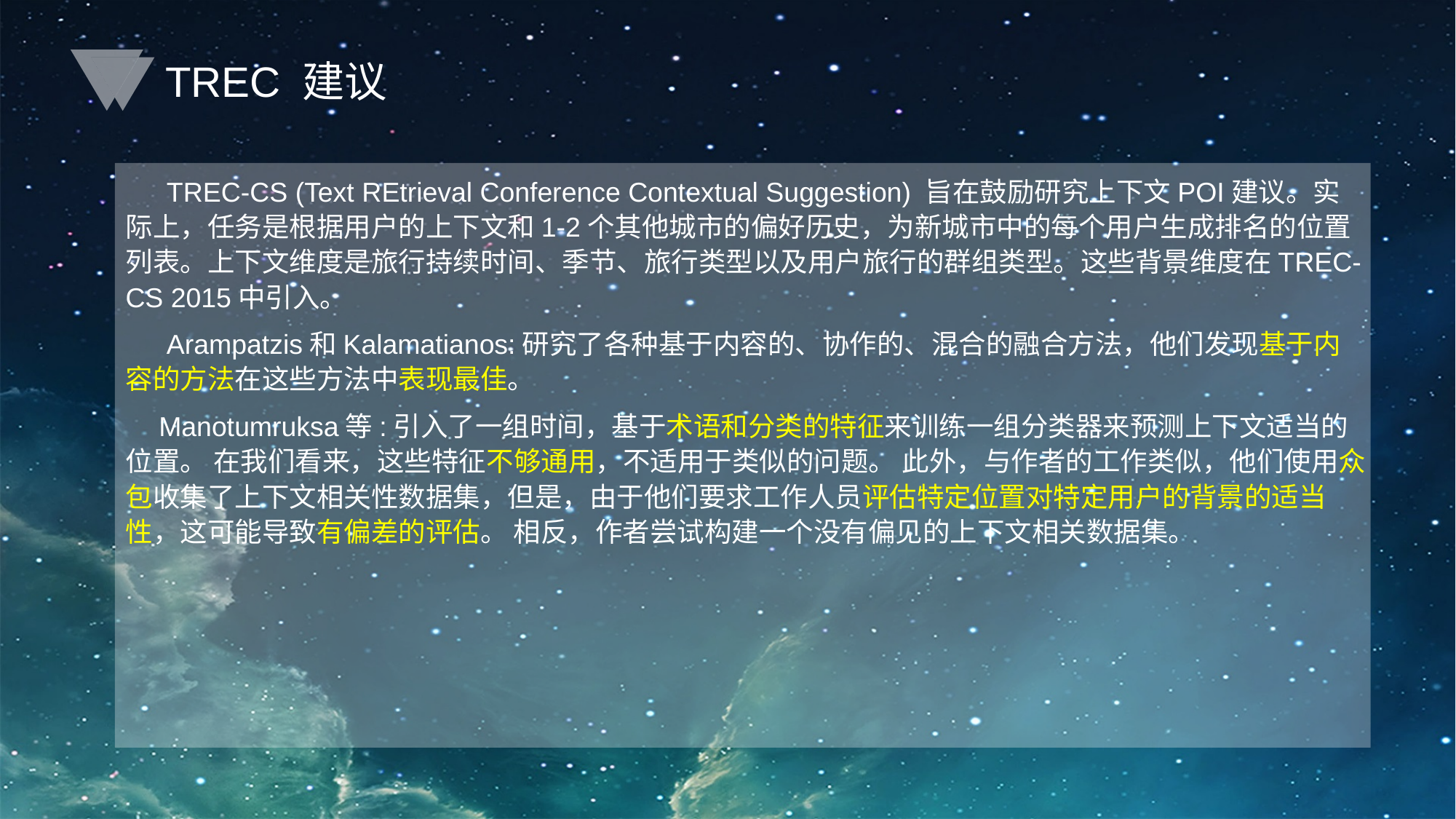

TREC 建议

 TREC-CS (Text REtrieval Conference Contextual Suggestion) 旨在鼓励研究上下文POI建议。实际上，任务是根据用户的上下文和1-2个其他城市的偏好历史，为新城市中的每个用户生成排名的位置列表。上下文维度是旅行持续时间、季节、旅行类型以及用户旅行的群组类型。这些背景维度在TREC-CS 2015中引入。
 Arampatzis和Kalamatianos:研究了各种基于内容的、协作的、混合的融合方法，他们发现基于内容的方法在这些方法中表现最佳。
Manotumruksa等:引入了一组时间，基于术语和分类的特征来训练一组分类器来预测上下文适当的位置。 在我们看来，这些特征不够通用，不适用于类似的问题。 此外，与作者的工作类似，他们使用众包收集了上下文相关性数据集，但是，由于他们要求工作人员评估特定位置对特定用户的背景的适当性，这可能导致有偏差的评估。 相反，作者尝试构建一个没有偏见的上下文相关数据集。